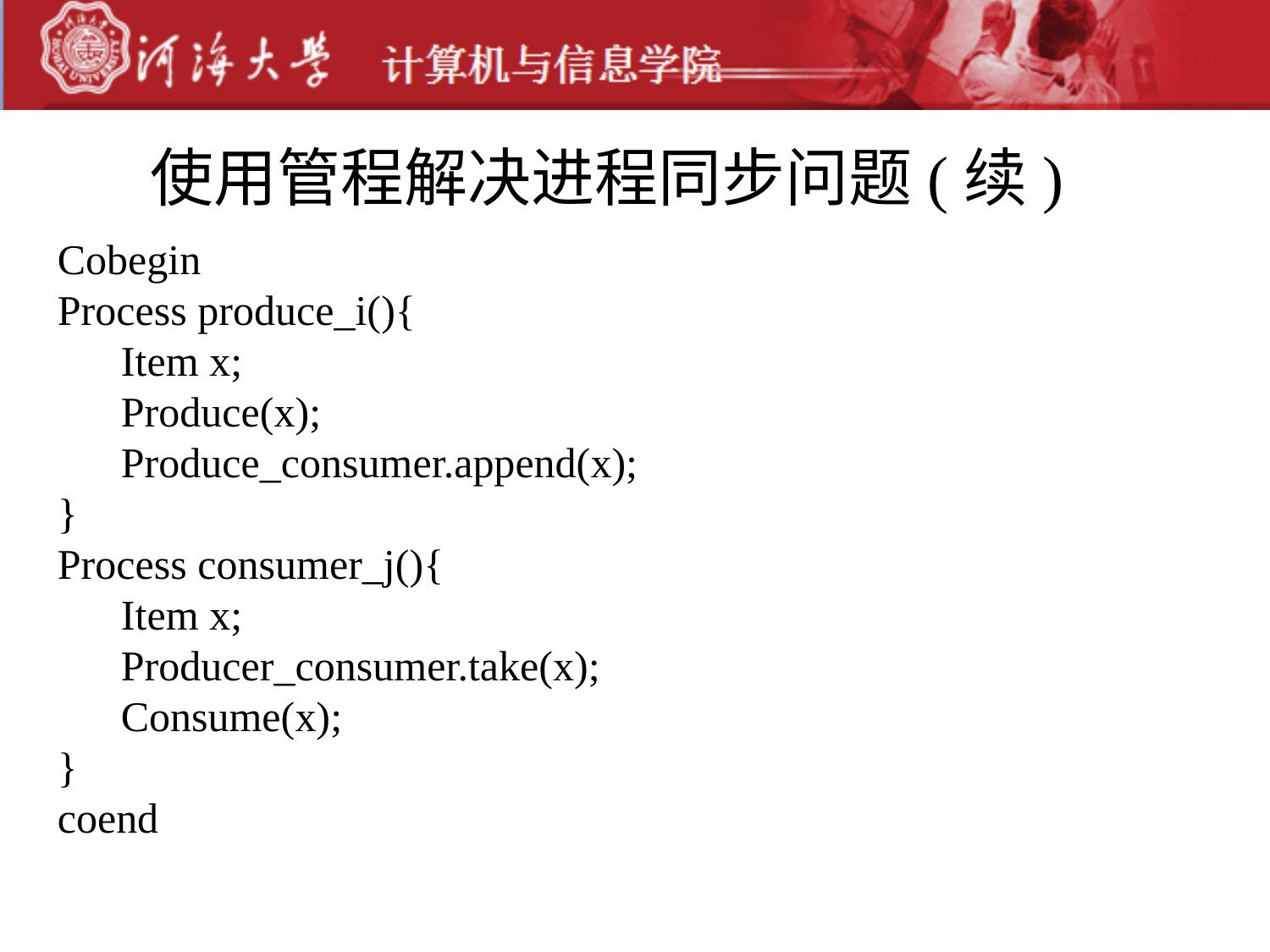

使用管程解决进程同步问题(续)
Cobegin
Process produce_i(){
Item x;
Produce(x);
Produce_consumer.append(x);
}
Process consumer_j(){
Item x;
Producer_consumer.take(x);
Consume(x);
}
coend